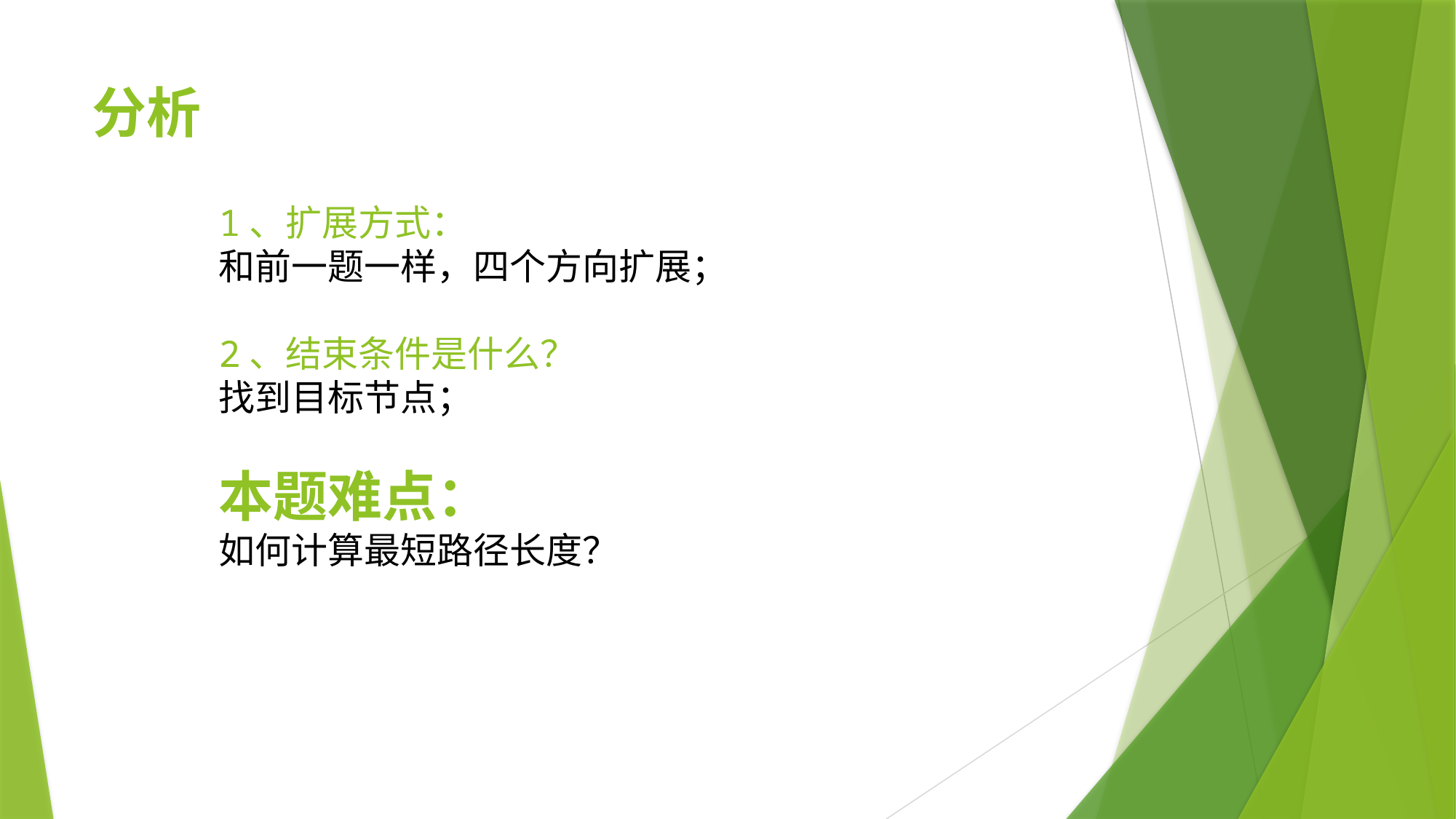

# 分析
1、扩展方式：
和前一题一样，四个方向扩展；

2、结束条件是什么？
找到目标节点；

本题难点：
如何计算最短路径长度？